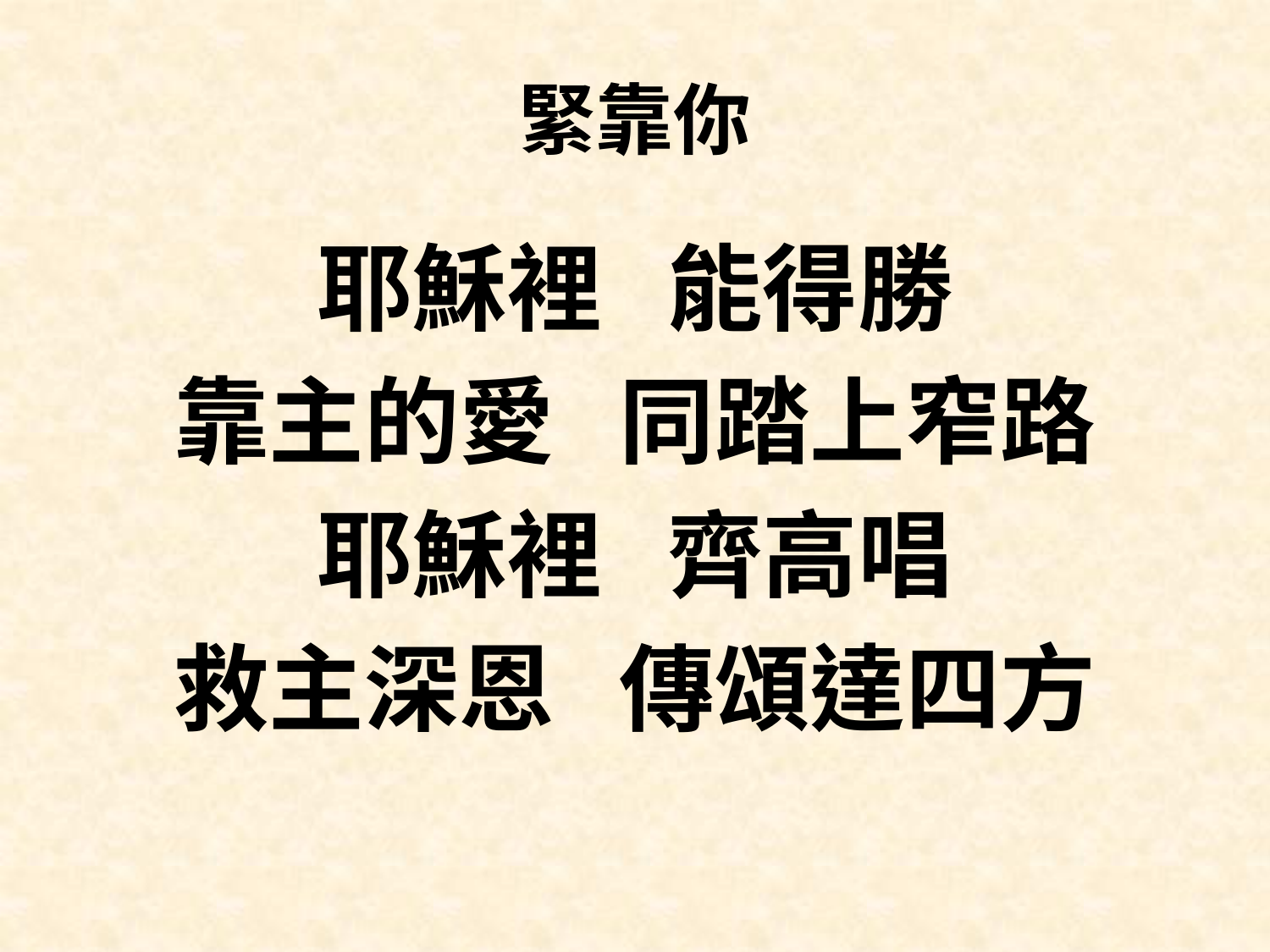

# 緊靠你
耶穌裡   能得勝
靠主的愛   同踏上窄路
耶穌裡   齊高唱
救主深恩   傳頌達四方